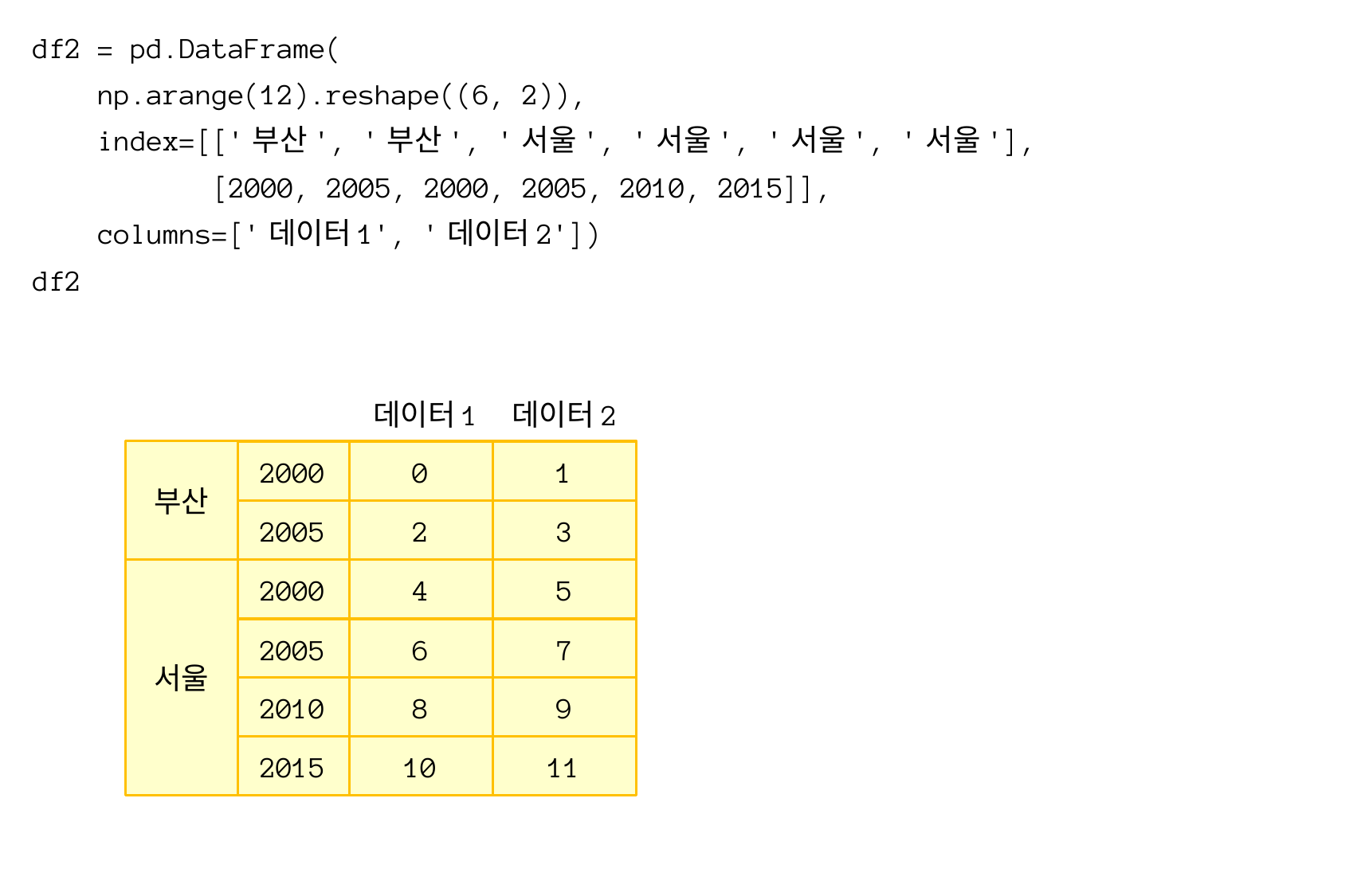

df2 = pd.DataFrame(
    np.arange(12).reshape((6, 2)),
    index=[['부산', '부산', '서울', '서울', '서울', '서울'],
           [2000, 2005, 2000, 2005, 2010, 2015]],
    columns=['데이터1', '데이터2'])
df2
데이터2
데이터1
부산
2000
0
1
2005
2
3
서울
2000
4
5
2005
6
7
2010
8
9
2015
10
11